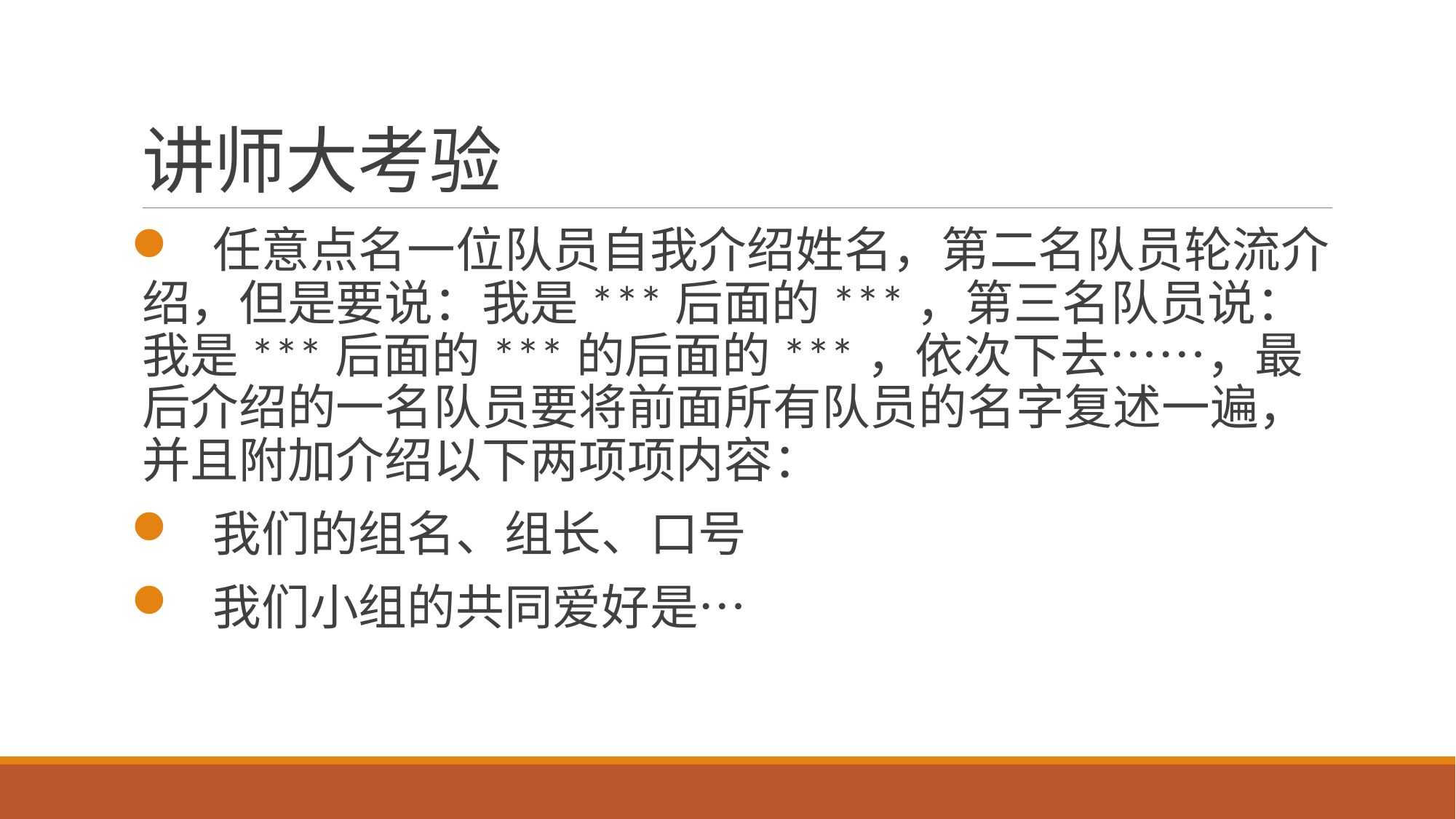

# 讲师大考验
  任意点名一位队员自我介绍姓名，第二名队员轮流介绍，但是要说：我是***后面的***，第三名队员说：我是***后面的***的后面的***，依次下去……，最后介绍的一名队员要将前面所有队员的名字复述一遍，并且附加介绍以下两项项内容：
  我们的组名、组长、口号
  我们小组的共同爱好是…